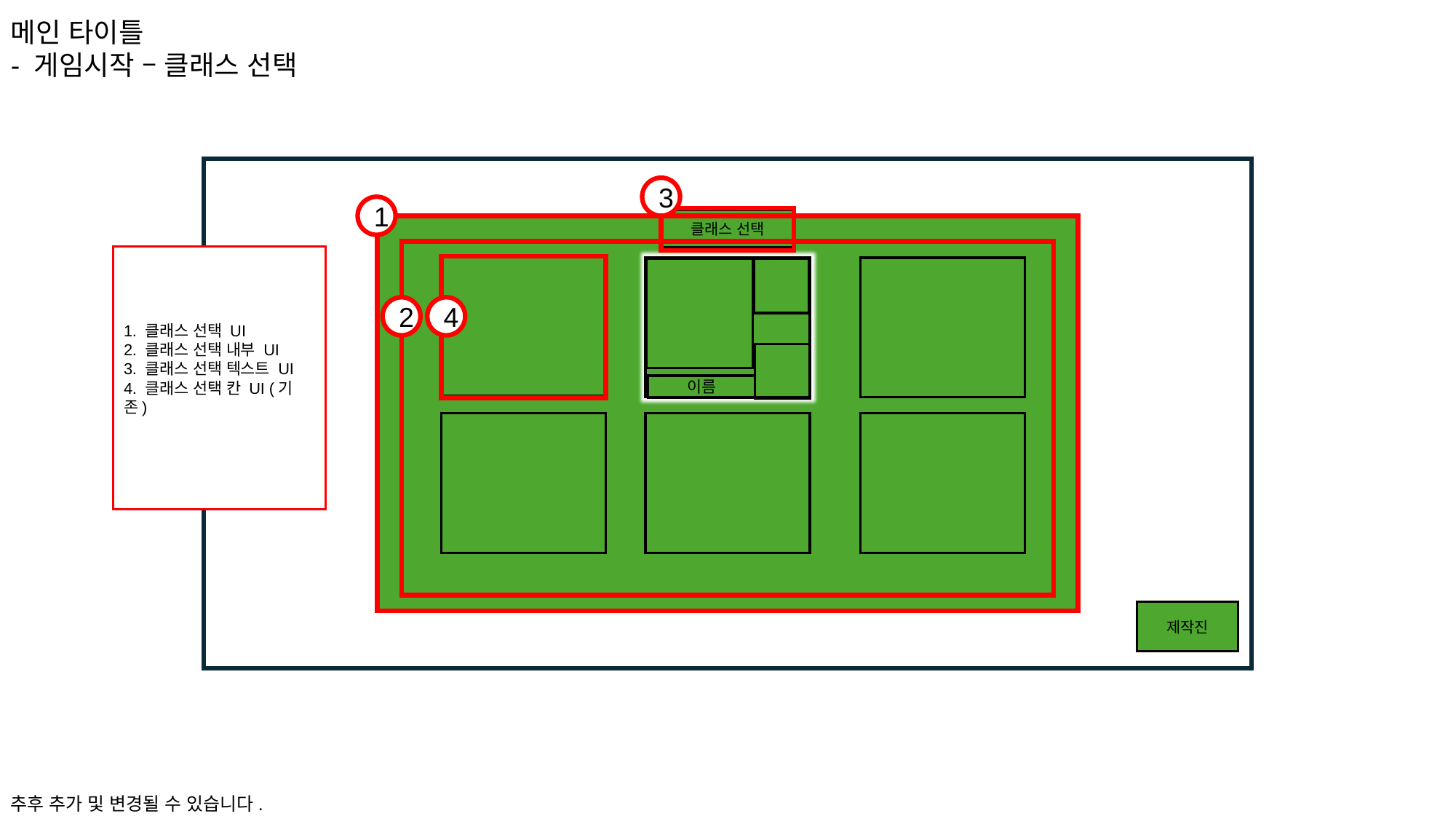

메인 타이틀
- 게임시작 – 클래스 선택
ㅁ
3
1

클래스 선택

1. 클래스 선택 UI
2. 클래스 선택 내부 UI
3. 클래스 선택 텍스트 UI
4. 클래스 선택 칸 UI (기존)

2
4

이름

제작진
추후 추가 및 변경될 수 있습니다.